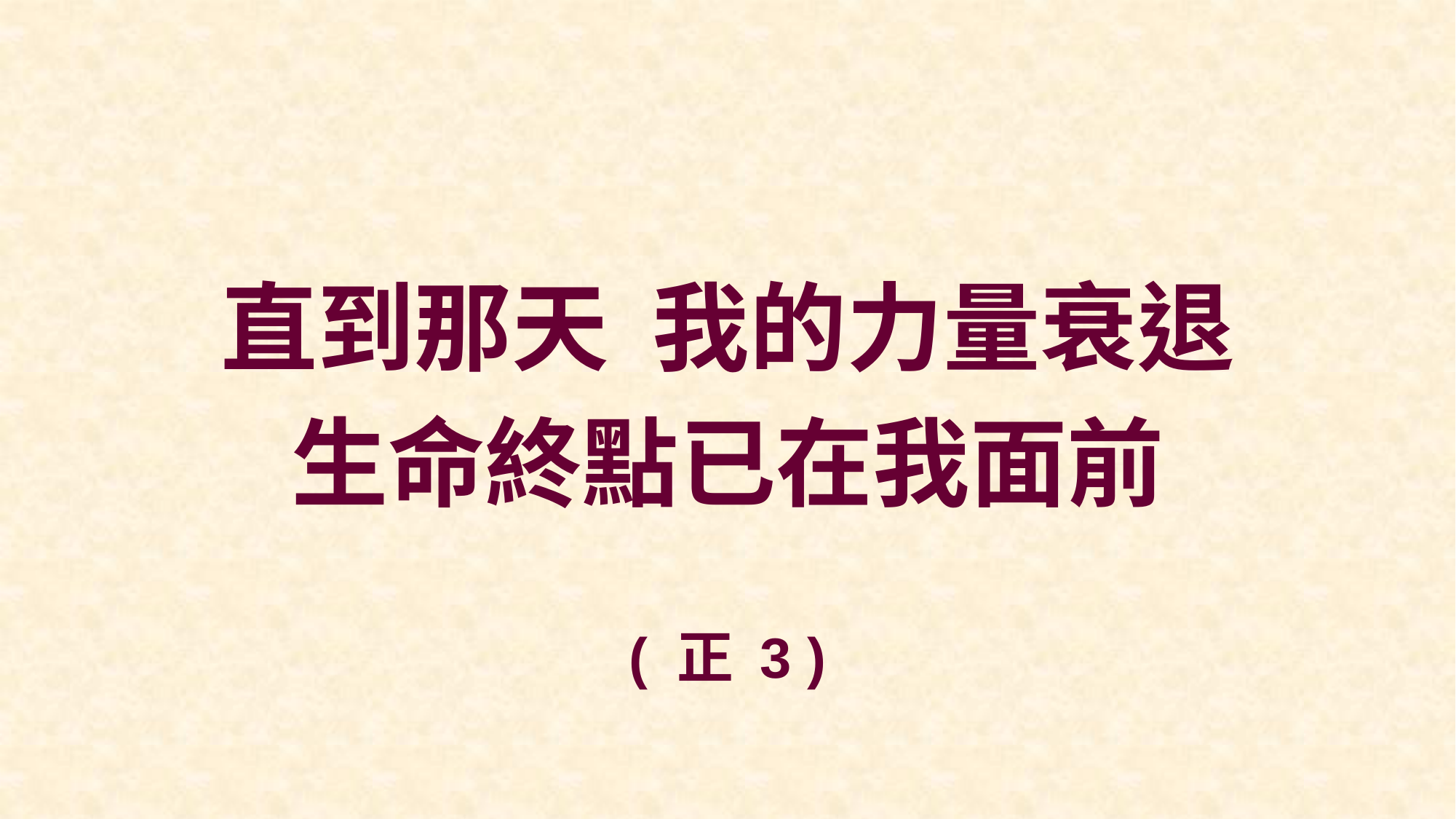

直到那天  我的力量衰退
生命終點已在我面前
( 正 3 )